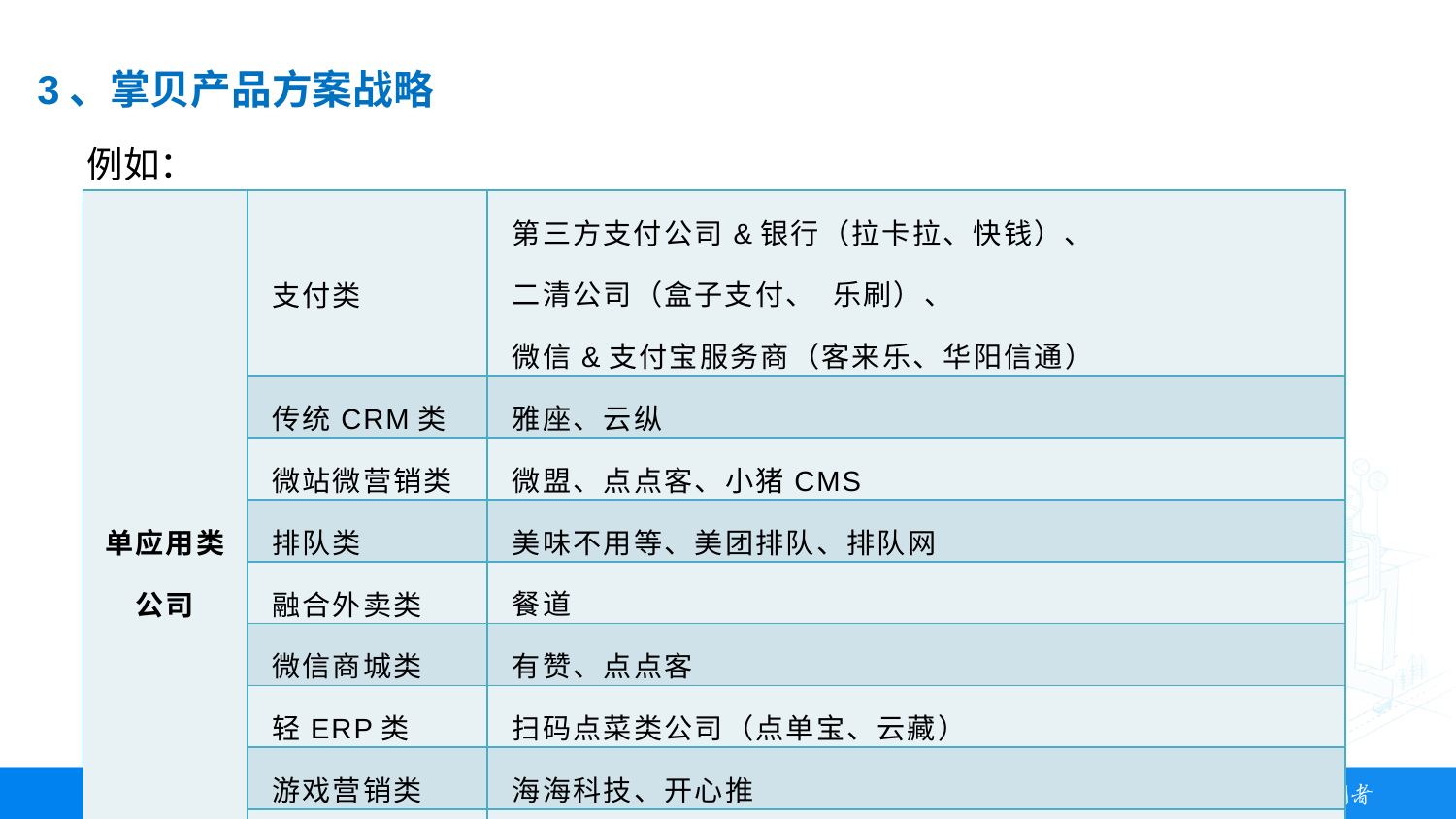

3、掌贝产品方案战略
例如：
| 单应用类 公司 | 支付类 | 第三方支付公司&银行（拉卡拉、快钱）、 二清公司（盒子支付、 乐刷）、 微信&支付宝服务商（客来乐、华阳信通） |
| --- | --- | --- |
|  | 传统CRM类 | 雅座、云纵 |
|  | 微站微营销类 | 微盟、点点客、小猪CMS |
|  | 排队类 | 美味不用等、美团排队、排队网 |
|  | 融合外卖类 | 餐道 |
|  | 微信商城类 | 有赞、点点客 |
|  | 轻ERP类 | 扫码点菜类公司（点单宝、云藏） |
|  | 游戏营销类 | 海海科技、开心推 |
|  | 微页营销类 | 易企秀、腾讯风铃、MAKA、兔展 |